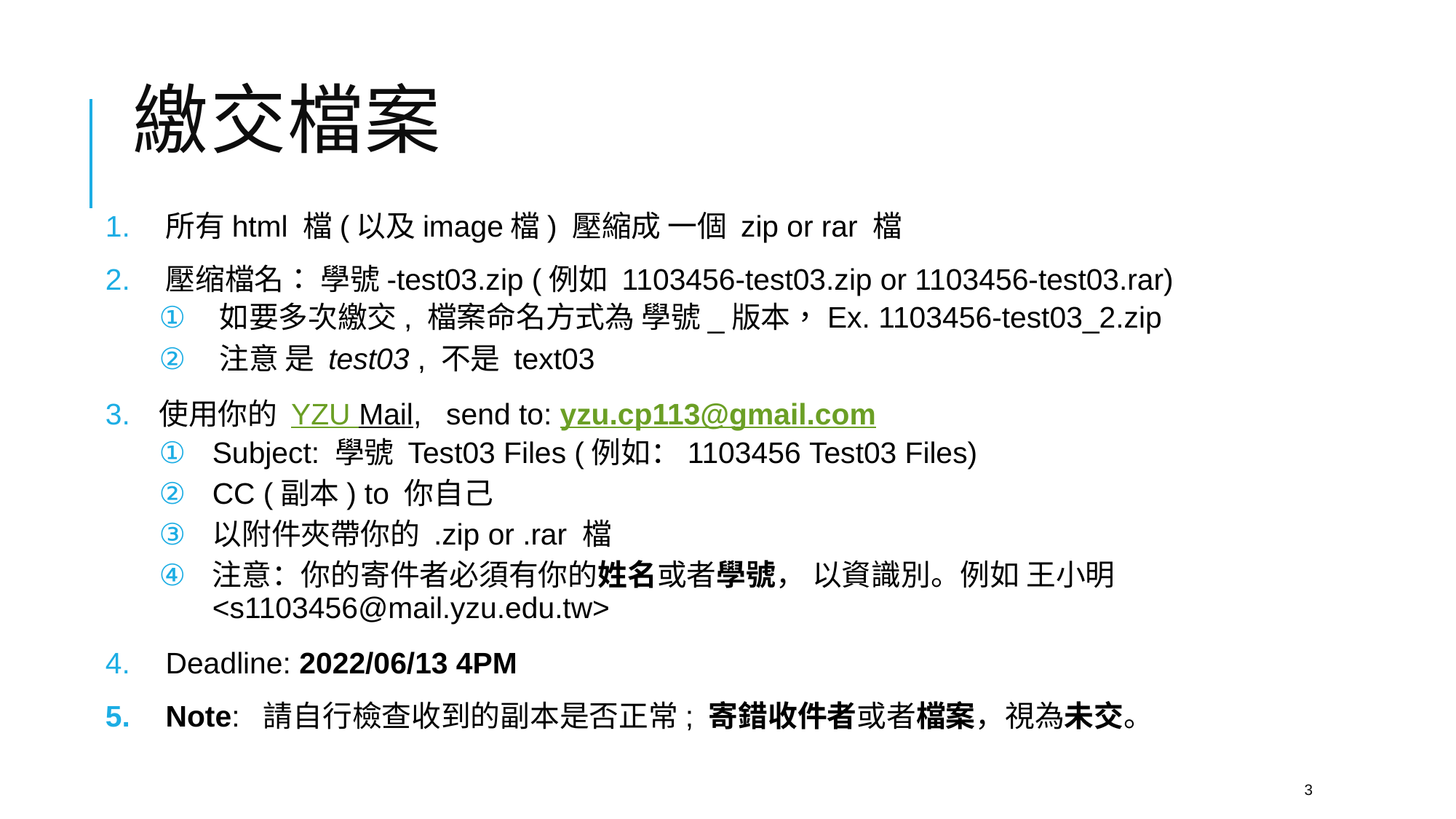

# 繳交檔案
所有html 檔(以及image檔) 壓縮成 一個 zip or rar 檔
壓缩檔名： 學號-test03.zip (例如 1103456-test03.zip or 1103456-test03.rar)
如要多次繳交, 檔案命名方式為 學號_版本，Ex. 1103456-test03_2.zip
注意 是 test03 , 不是 text03
使用你的 YZU Mail,   send to: yzu.cp113@gmail.com
Subject: 學號 Test03 Files (例如：1103456 Test03 Files)
CC (副本) to 你自己
以附件夾帶你的 .zip or .rar 檔
注意：你的寄件者必須有你的姓名或者學號， 以資識別。例如 王小明 <s1103456@mail.yzu.edu.tw>
Deadline: 2022/06/13 4PM
Note:  請自行檢查收到的副本是否正常; 寄錯收件者或者檔案，視為未交。

3